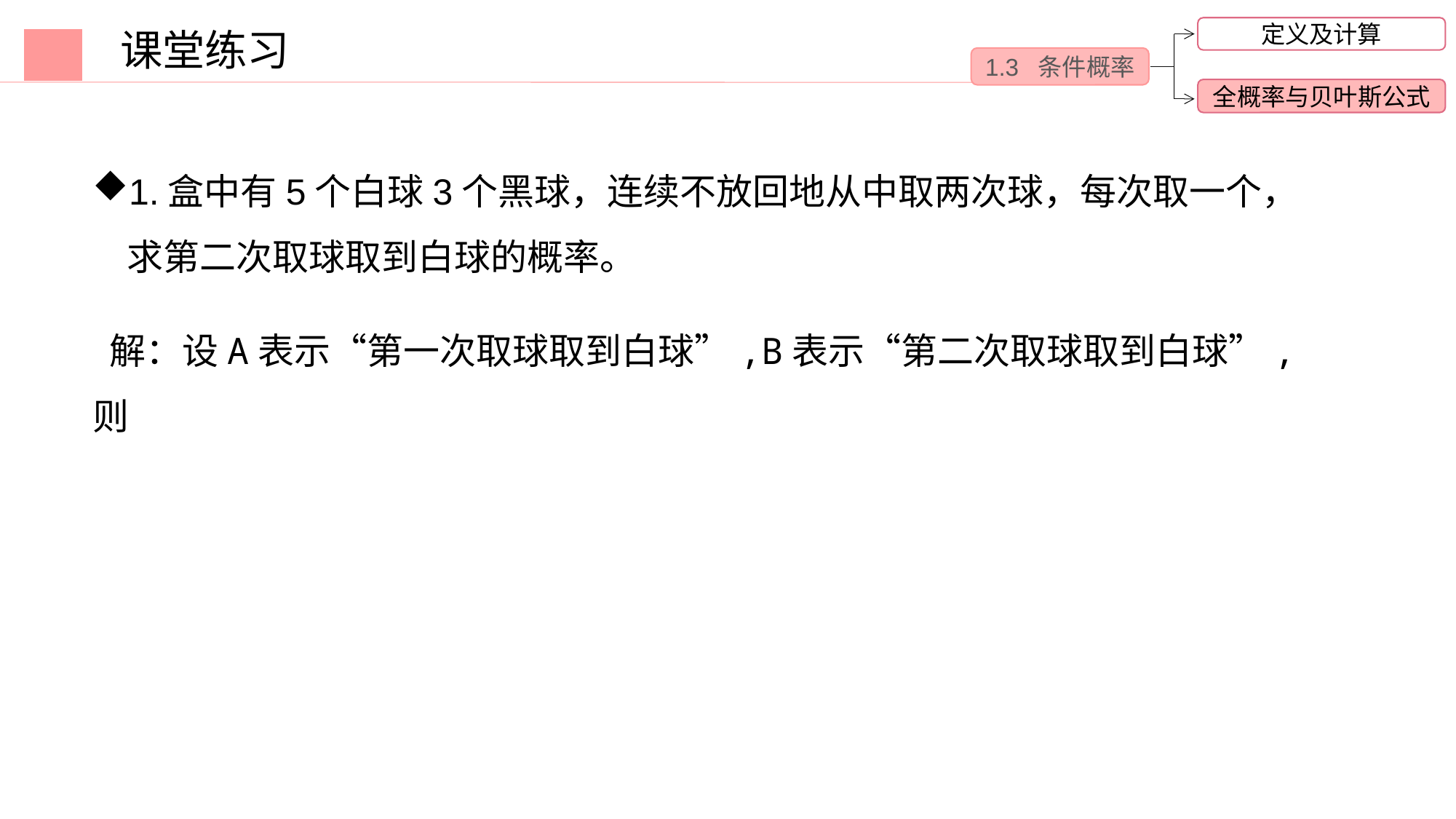

课堂练习
定义及计算

1.3  条件概率
全概率与贝叶斯公式

1.盒中有5个白球3个黑球，连续不放回地从中取两次球，每次取一个，求第二次取球取到白球的概率。

 解：设A表示“第一次取球取到白球”,B表示“第二次取球取到白球”,则